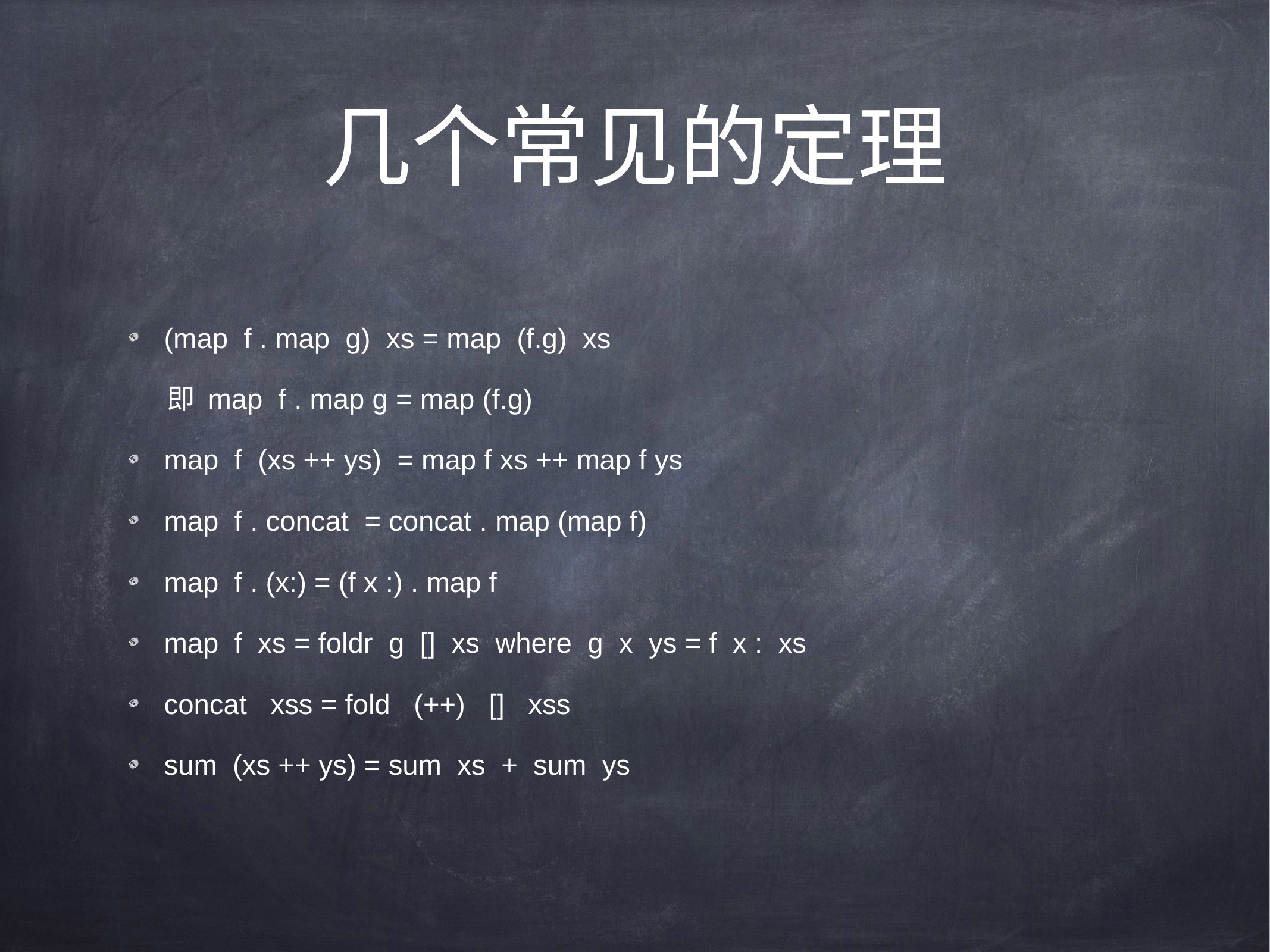

# 几个常见的定理
(map  f . map  g)  xs = map  (f.g)  xs
     即 map  f . map g = map (f.g)
map  f  (xs ++ ys)  = map f xs ++ map f ys
map  f . concat  = concat . map (map f)
map  f . (x:) = (f x :) . map f
map  f  xs = foldr  g  []  xs  where  g  x  ys = f  x :  xs
concat   xss = fold   (++)   []   xss
sum  (xs ++ ys) = sum  xs  +  sum  ys